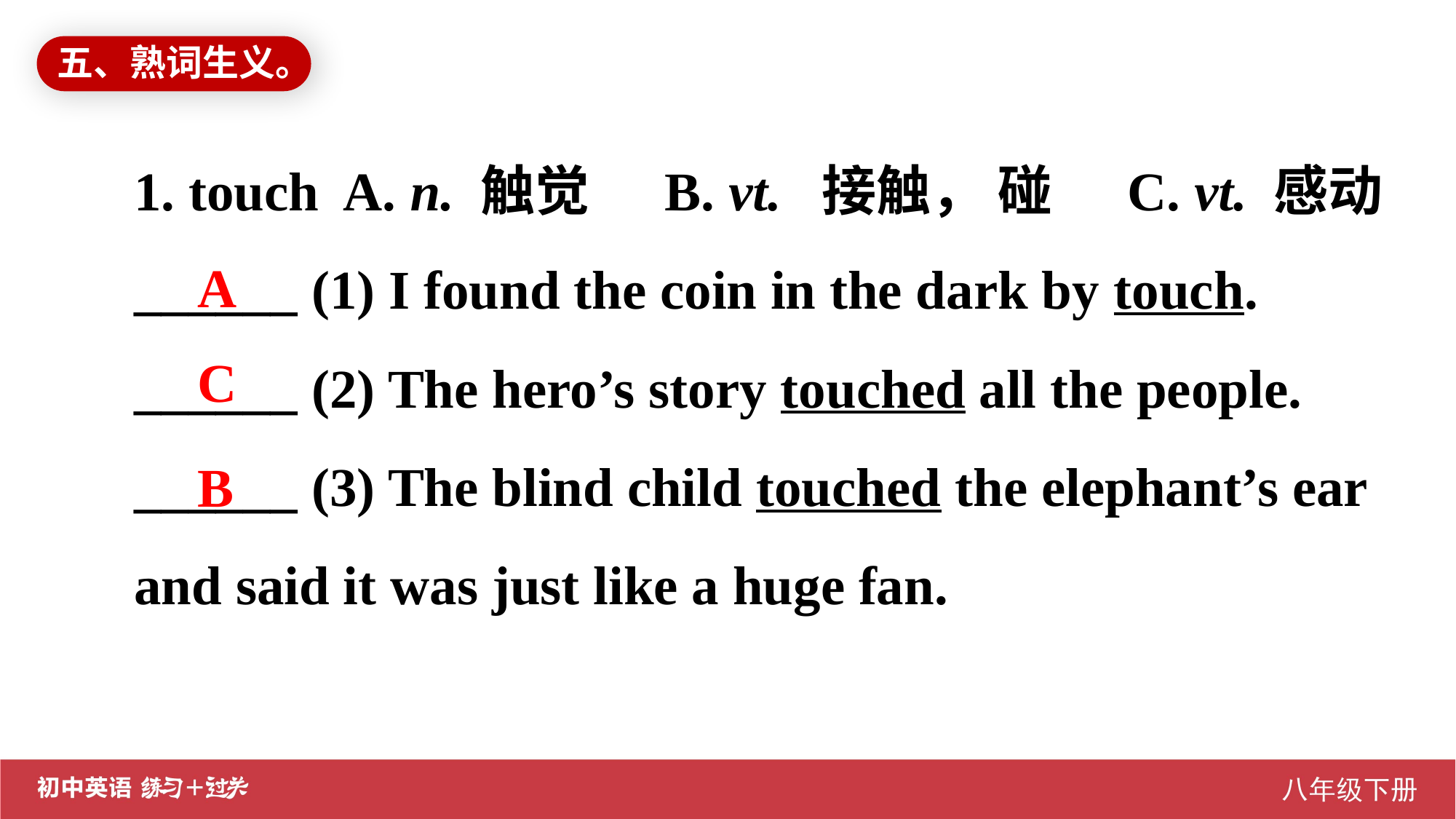

五、熟词生义。

1. touch  A. n. 触觉     B. vt.  接触， 碰     C. vt. 感动
______ (1) I found the coin in the dark by touch.
______ (2) The hero’s story touched all the people.
______ (3) The blind child touched the elephant’s ear and said it was just like a huge fan.
A
C
B